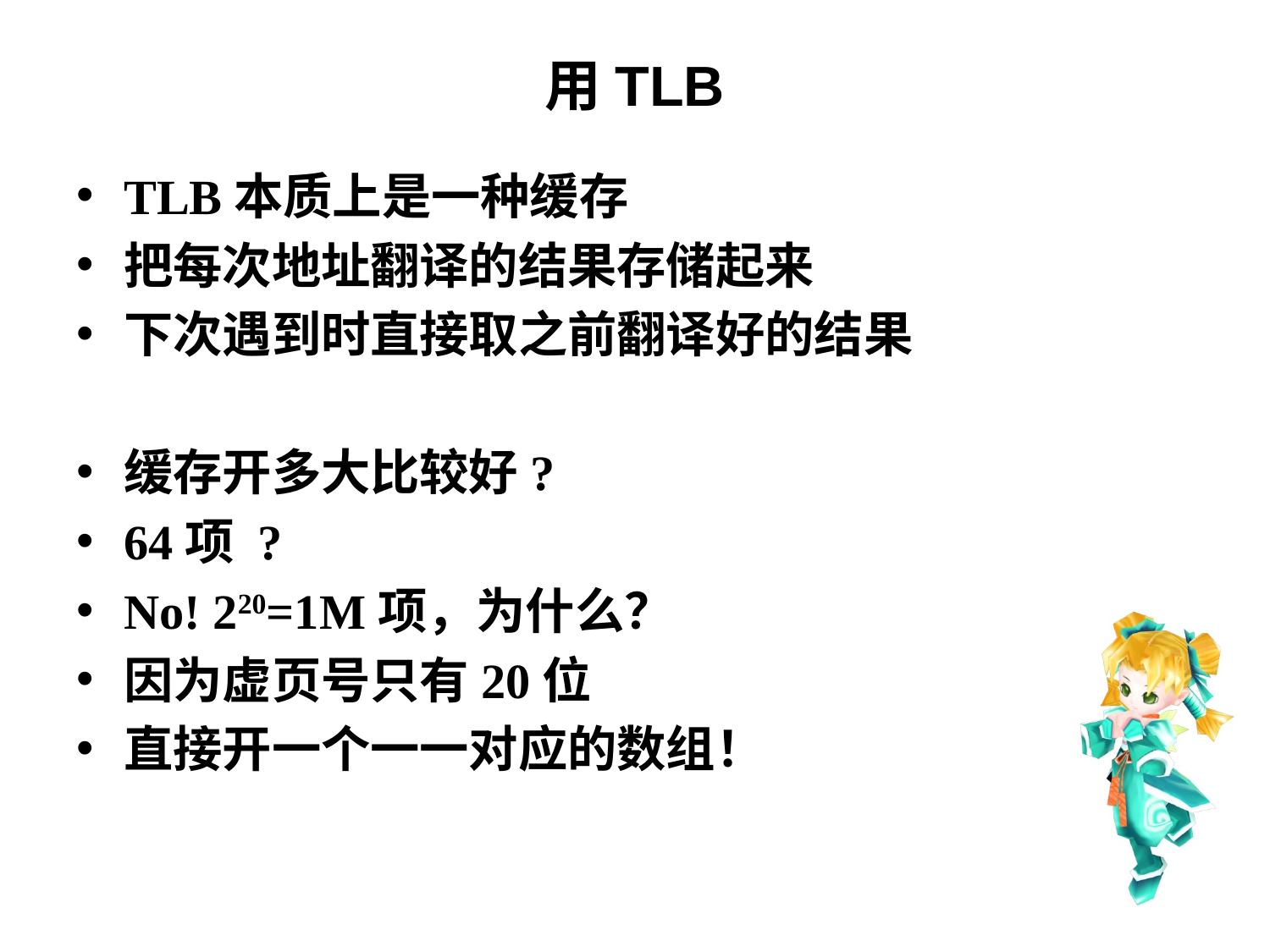

# 用TLB
TLB本质上是一种缓存
把每次地址翻译的结果存储起来
下次遇到时直接取之前翻译好的结果

缓存开多大比较好?
64项 ?
No! 220=1M项，为什么？
因为虚页号只有20位
直接开一个一一对应的数组！